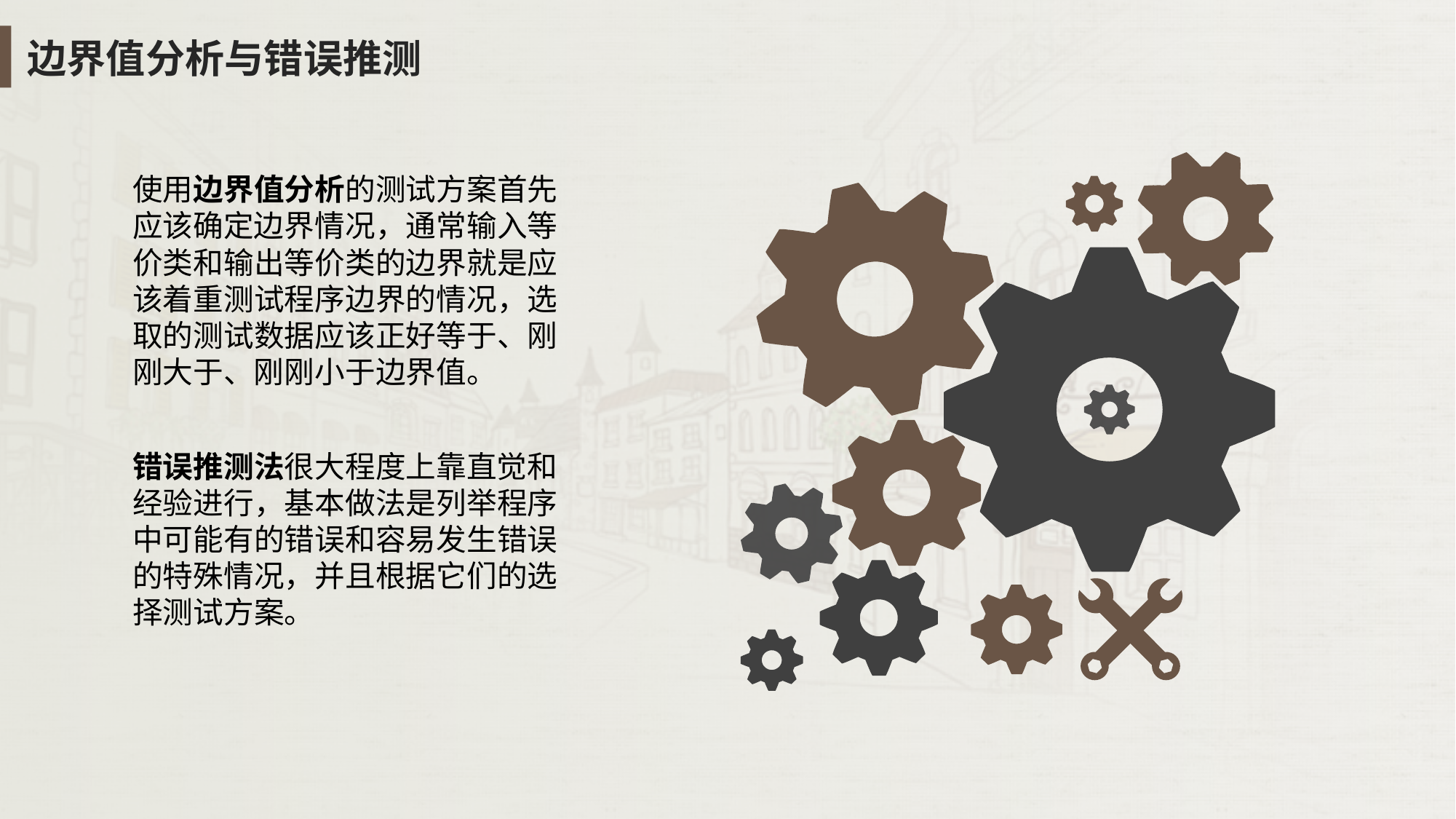

边界值分析与错误推测

使用边界值分析的测试方案首先应该确定边界情况，通常输入等价类和输出等价类的边界就是应该着重测试程序边界的情况，选取的测试数据应该正好等于、刚刚大于、刚刚小于边界值。

错误推测法很大程度上靠直觉和经验进行，基本做法是列举程序中可能有的错误和容易发生错误的特殊情况，并且根据它们的选择测试方案。